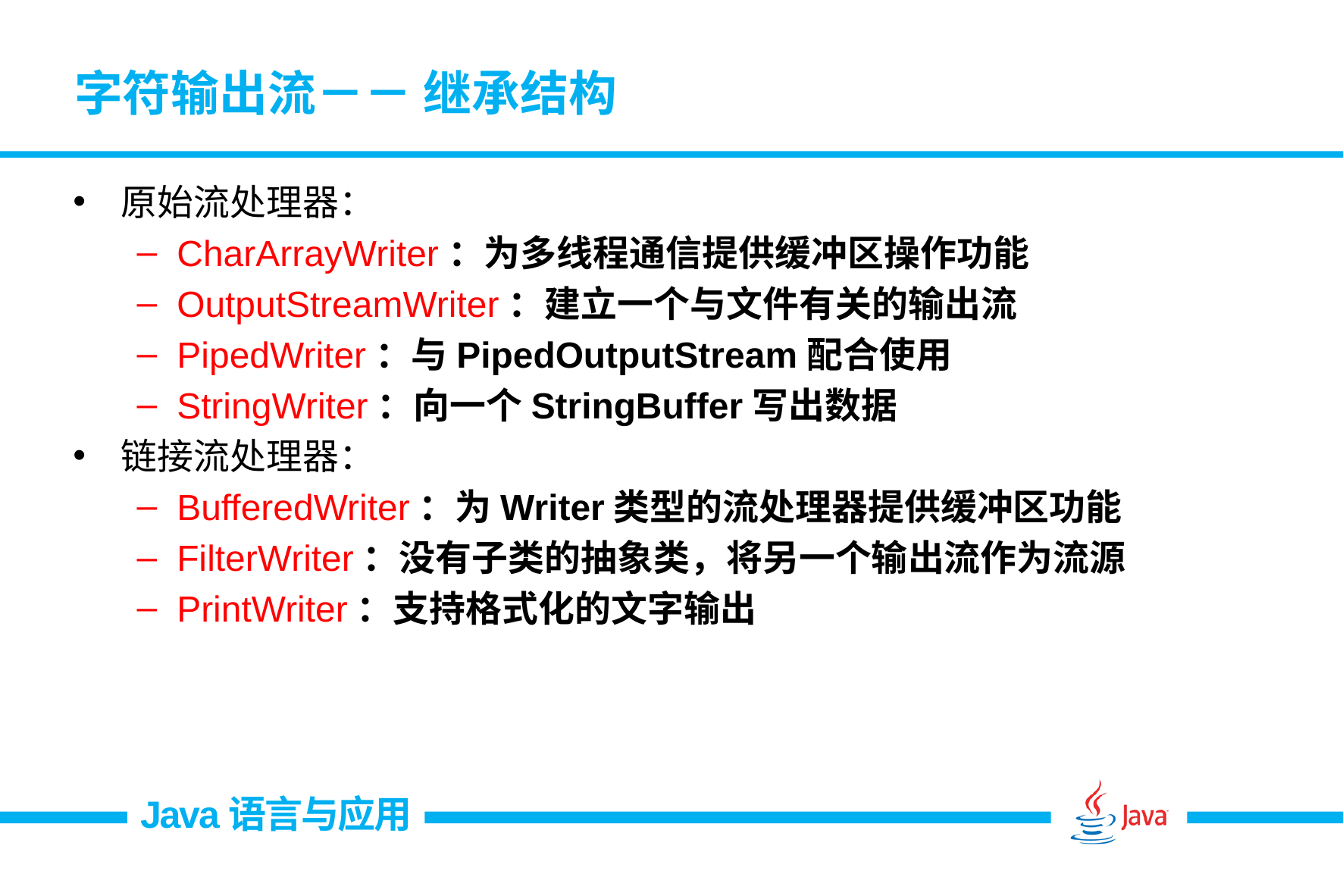

# 字符输出流－－ 继承结构
原始流处理器：
CharArrayWriter：为多线程通信提供缓冲区操作功能
OutputStreamWriter：建立一个与文件有关的输出流
PipedWriter：与PipedOutputStream配合使用
StringWriter：向一个StringBuffer写出数据
链接流处理器：
BufferedWriter：为Writer类型的流处理器提供缓冲区功能
FilterWriter：没有子类的抽象类，将另一个输出流作为流源
PrintWriter：支持格式化的文字输出

63